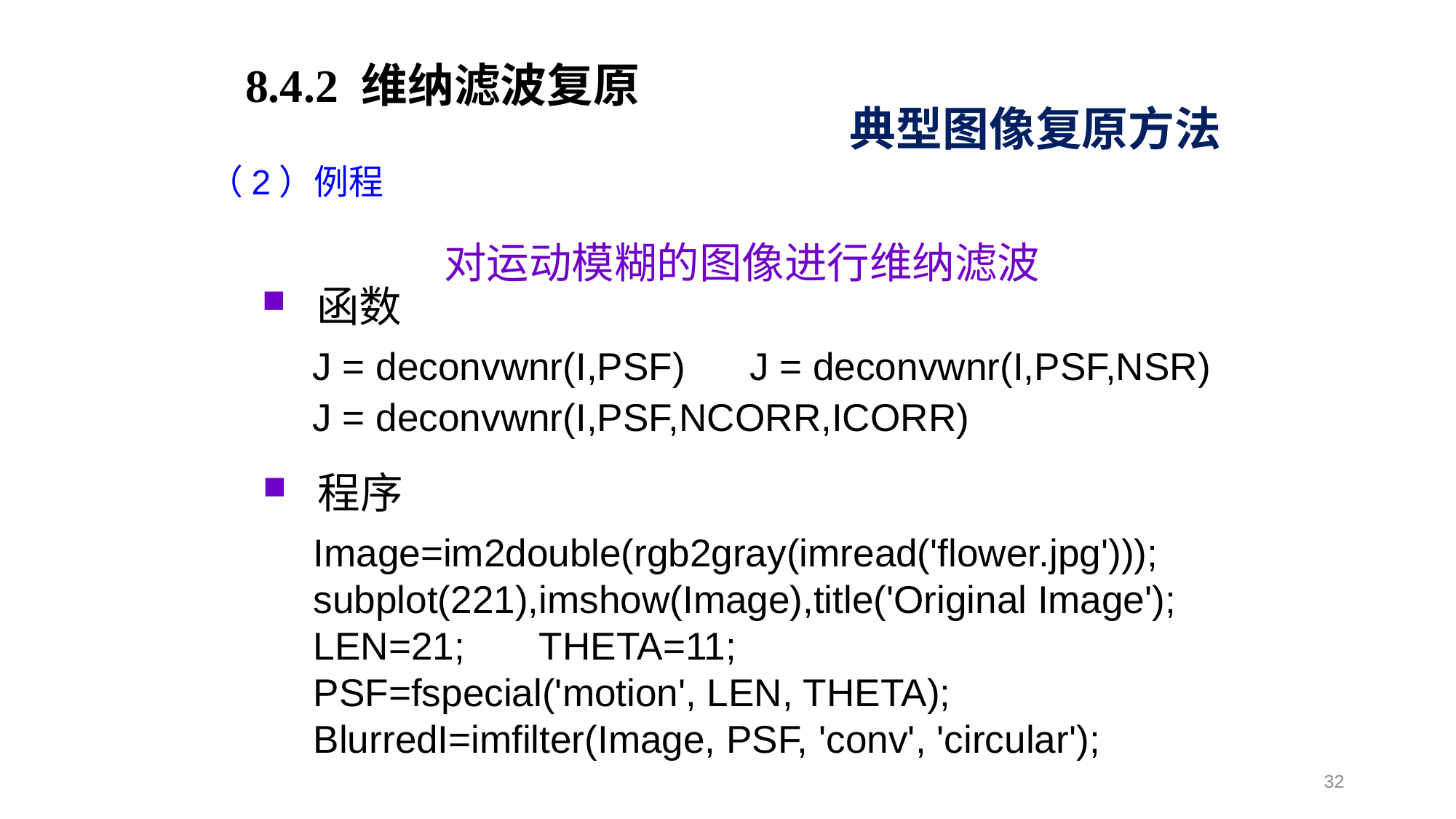

8.4.2 维纳滤波复原
典型图像复原方法
（2）例程
对运动模糊的图像进行维纳滤波
函数
 J = deconvwnr(I,PSF)      J = deconvwnr(I,PSF,NSR)
 J = deconvwnr(I,PSF,NCORR,ICORR)
程序
 Image=im2double(rgb2gray(imread('flower.jpg')));
 subplot(221),imshow(Image),title('Original Image');
 LEN=21;       THETA=11;
 PSF=fspecial('motion', LEN, THETA);
 BlurredI=imfilter(Image, PSF, 'conv', 'circular');
32